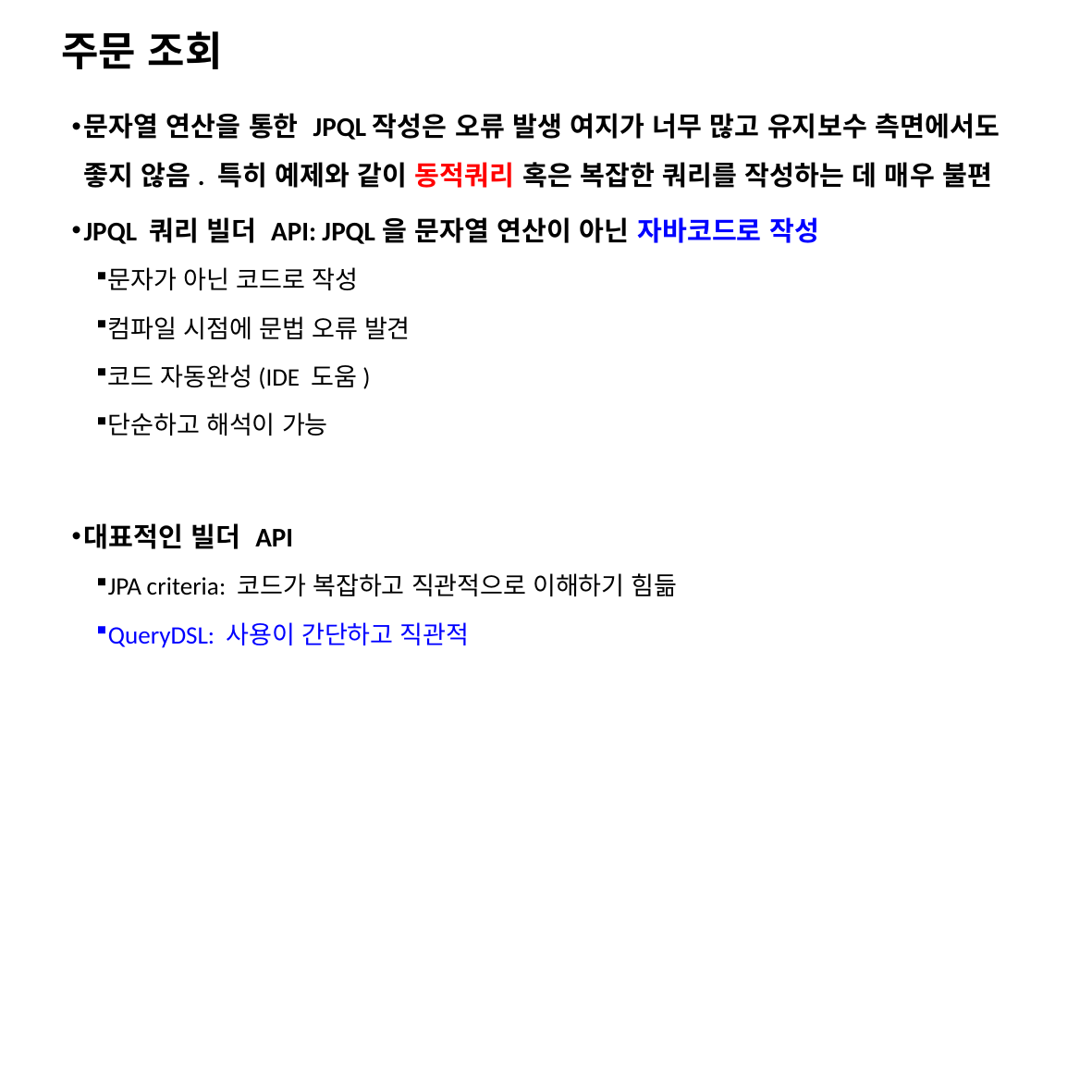

# 주문 조회
문자열 연산을 통한 JPQL작성은 오류 발생 여지가 너무 많고 유지보수 측면에서도 좋지 않음. 특히 예제와 같이 동적쿼리 혹은 복잡한 쿼리를 작성하는 데 매우 불편
JPQL 쿼리 빌더 API: JPQL을 문자열 연산이 아닌 자바코드로 작성
문자가 아닌 코드로 작성
컴파일 시점에 문법 오류 발견
코드 자동완성(IDE 도움)
단순하고 해석이 가능

대표적인 빌더 API
JPA criteria: 코드가 복잡하고 직관적으로 이해하기 힘듦
QueryDSL: 사용이 간단하고 직관적